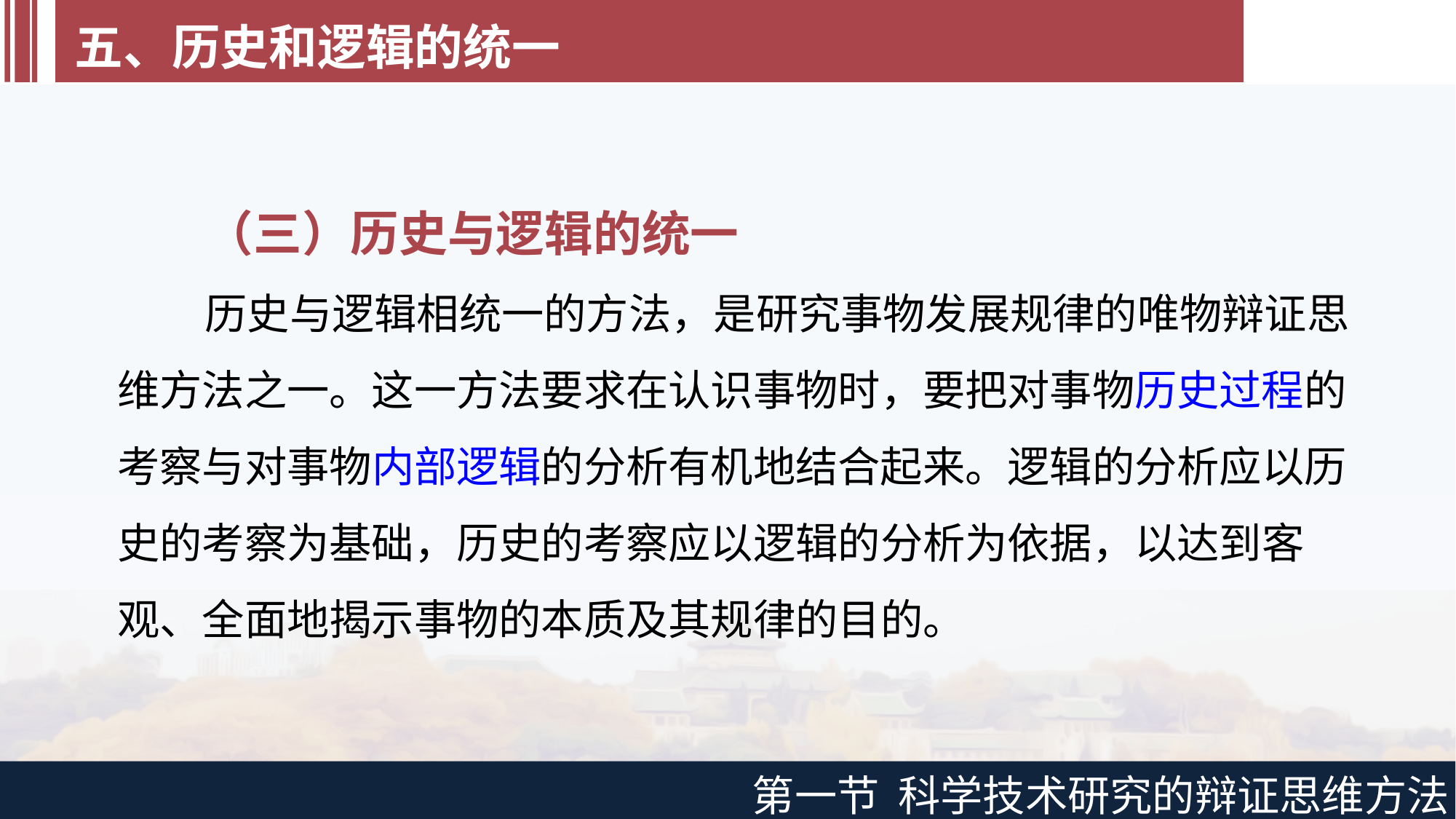

五、历史和逻辑的统一
（三）历史与逻辑的统一
历史与逻辑相统一的方法，是研究事物发展规律的唯物辩证思维方法之一。这一方法要求在认识事物时，要把对事物历史过程的考察与对事物内部逻辑的分析有机地结合起来。逻辑的分析应以历史的考察为基础，历史的考察应以逻辑的分析为依据，以达到客观、全面地揭示事物的本质及其规律的目的。
第一节  科学技术研究的辩证思维方法